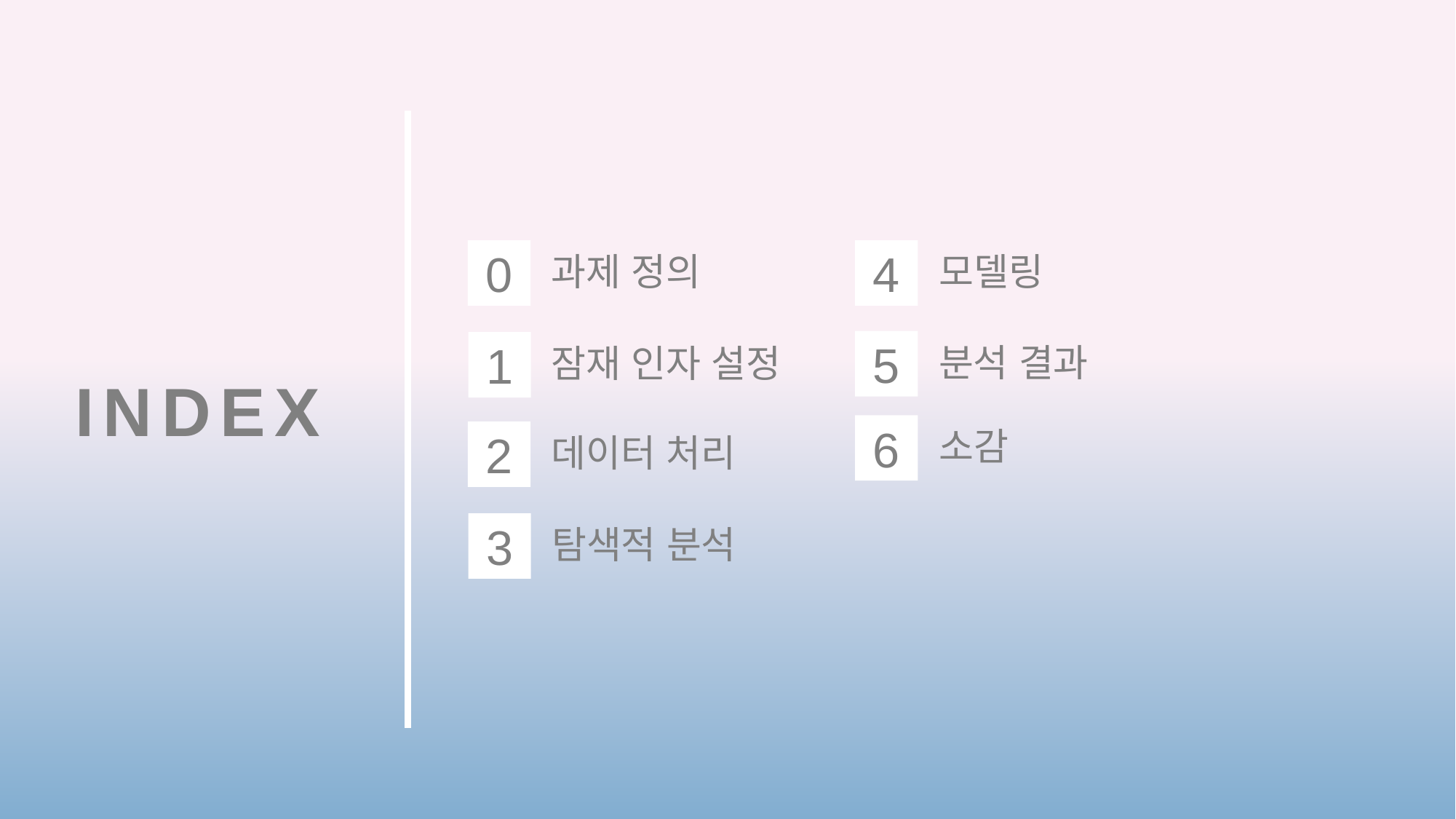

0
과제 정의
4
모델링
1
잠재 인자 설정
2
데이터 처리
3
탐색적 분석
5
분석 결과
6
소감
INDEX